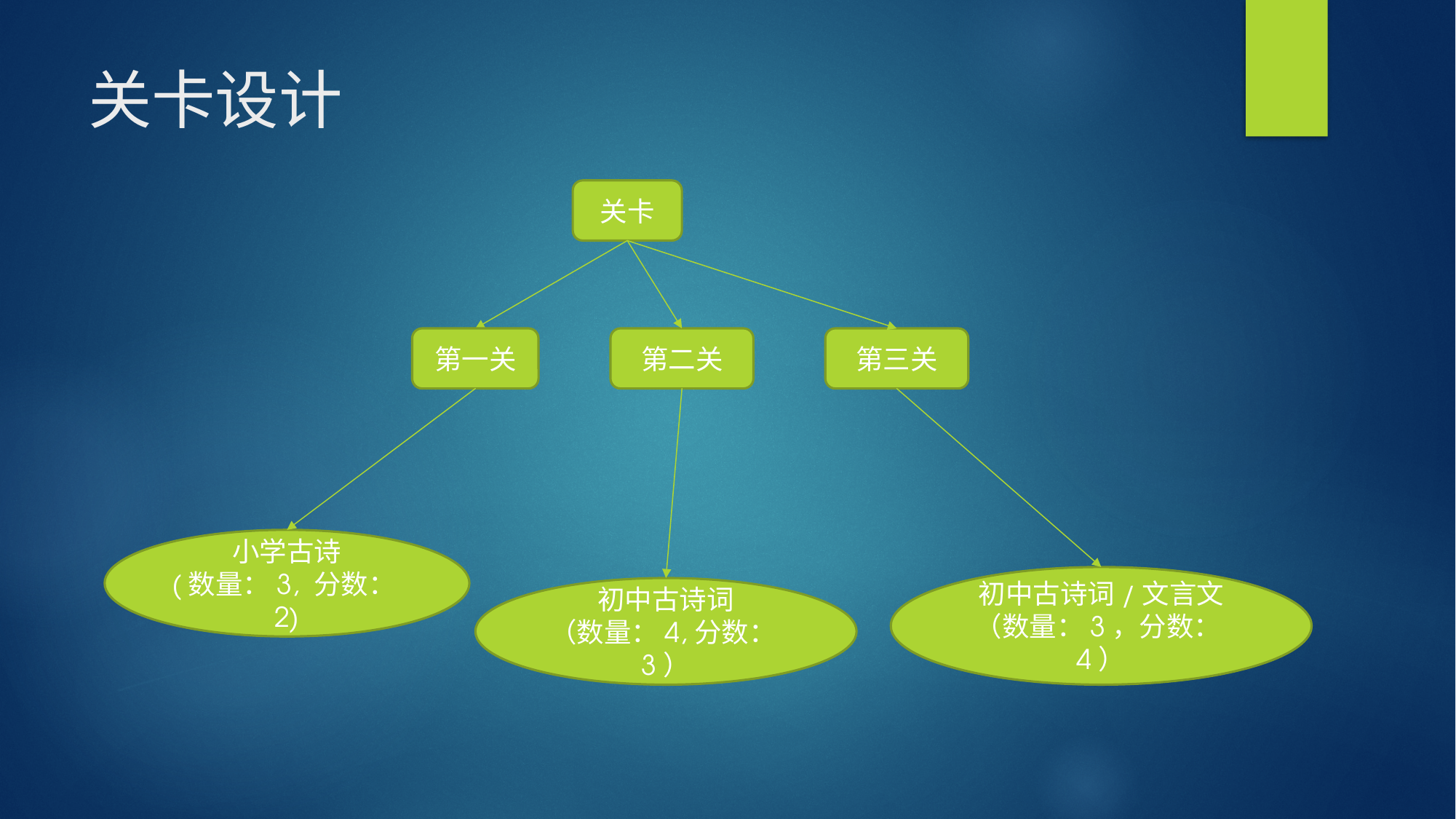

# 关卡设计
关卡
第一关
第二关
第三关
小学古诗
(数量：3, 分数：2)
初中古诗词/文言文（数量：3，分数：4）
初中古诗词
（数量：4,分数：3）